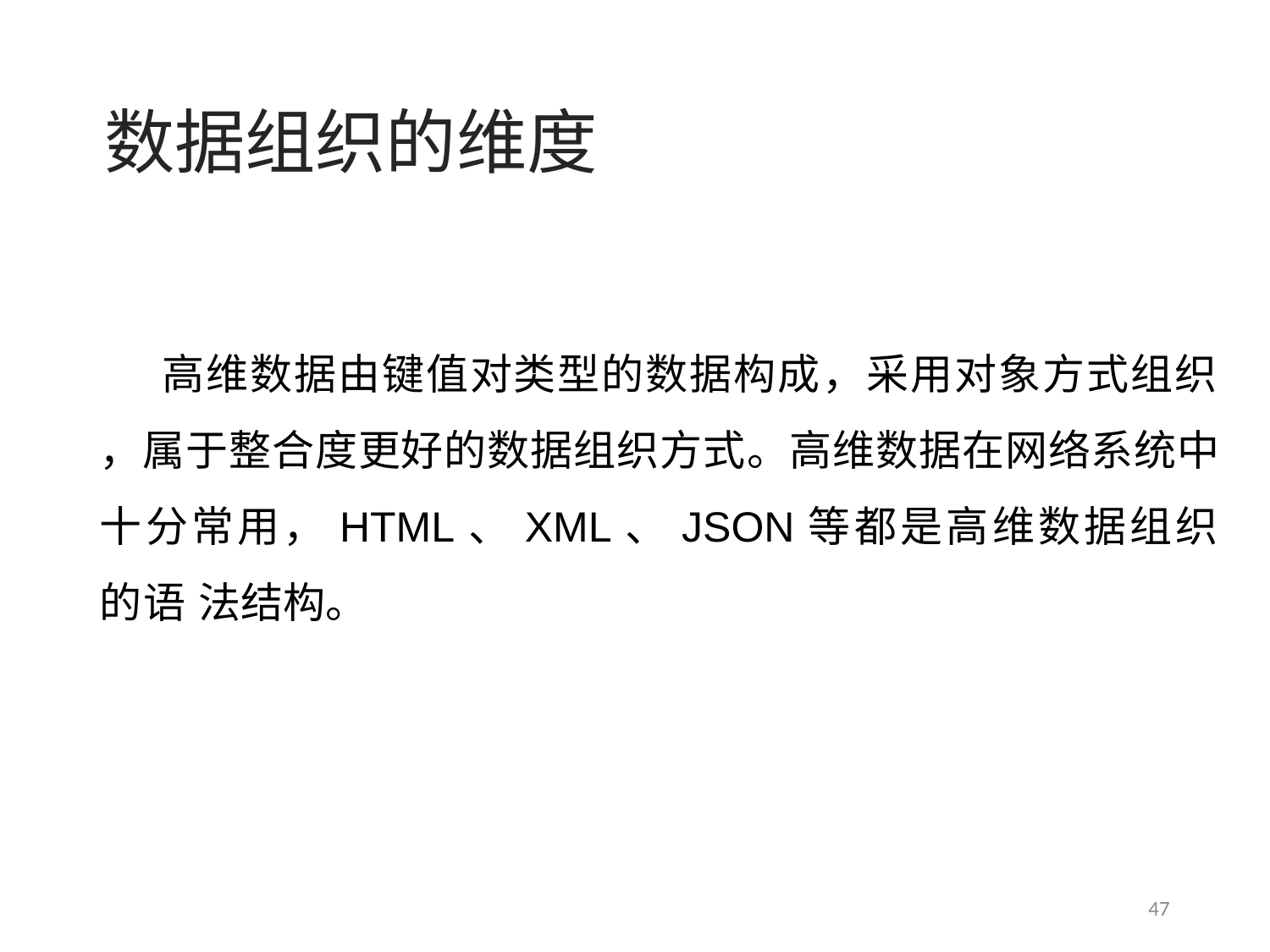

# 数据组织的维度
高维数据由键值对类型的数据构成，采用对象方式组织
，属于整合度更好的数据组织方式。高维数据在网络系统中 十分常用，HTML、XML、JSON等都是高维数据组织的语 法结构。
47